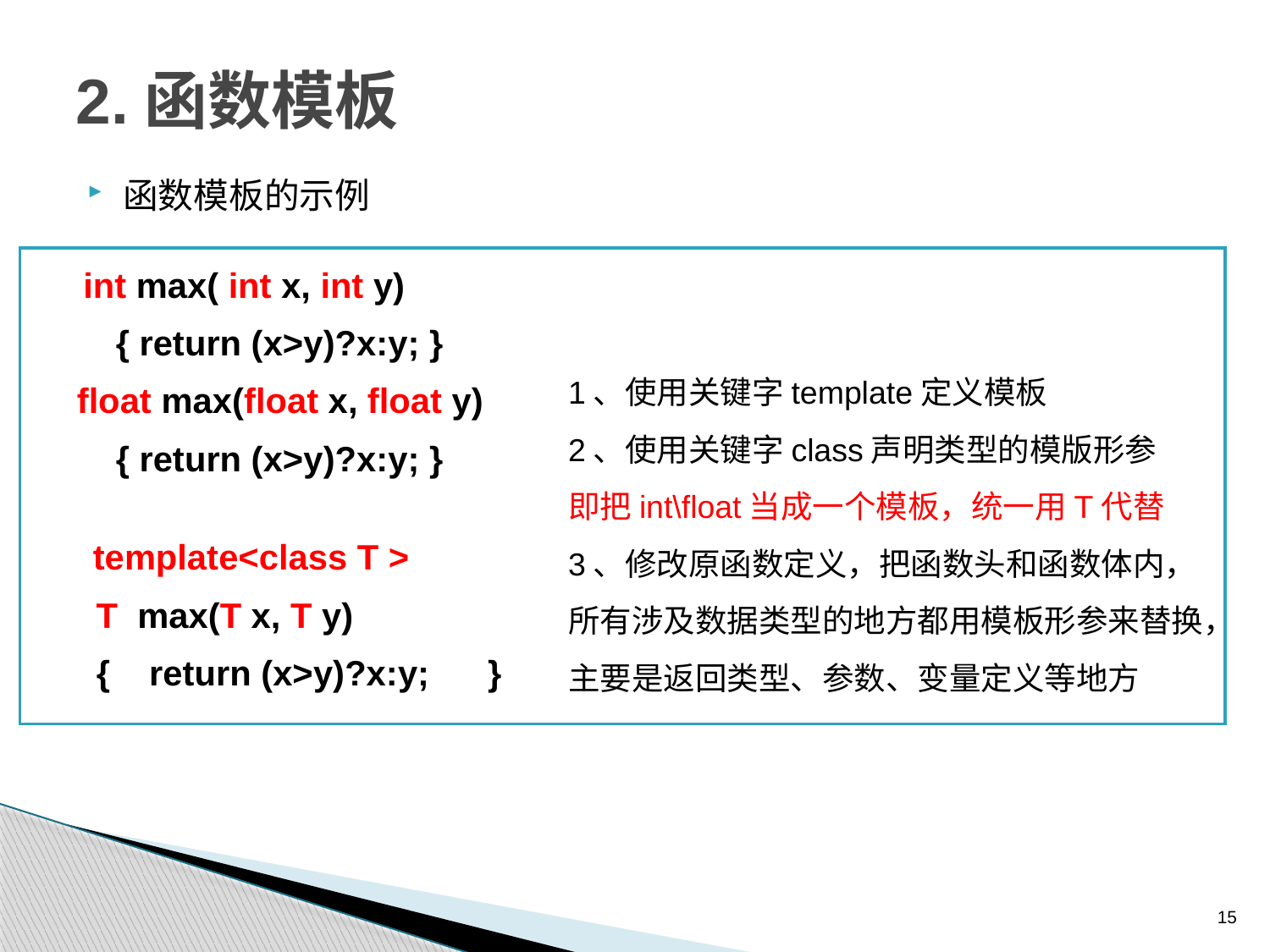

# 2.函数模板
函数模板的示例

	int max( int x, int y)
       { return (x>y)?x:y; }
   float max(float x, float y)
       { return (x>y)?x:y; }

	 template<class T >
     T  max(T x, T y)
     {    return (x>y)?x:y;      }

1、使用关键字template定义模板
2、使用关键字class声明类型的模版形参
即把int\float当成一个模板，统一用T代替
3、修改原函数定义，把函数头和函数体内，所有涉及数据类型的地方都用模板形参来替换，主要是返回类型、参数、变量定义等地方
15